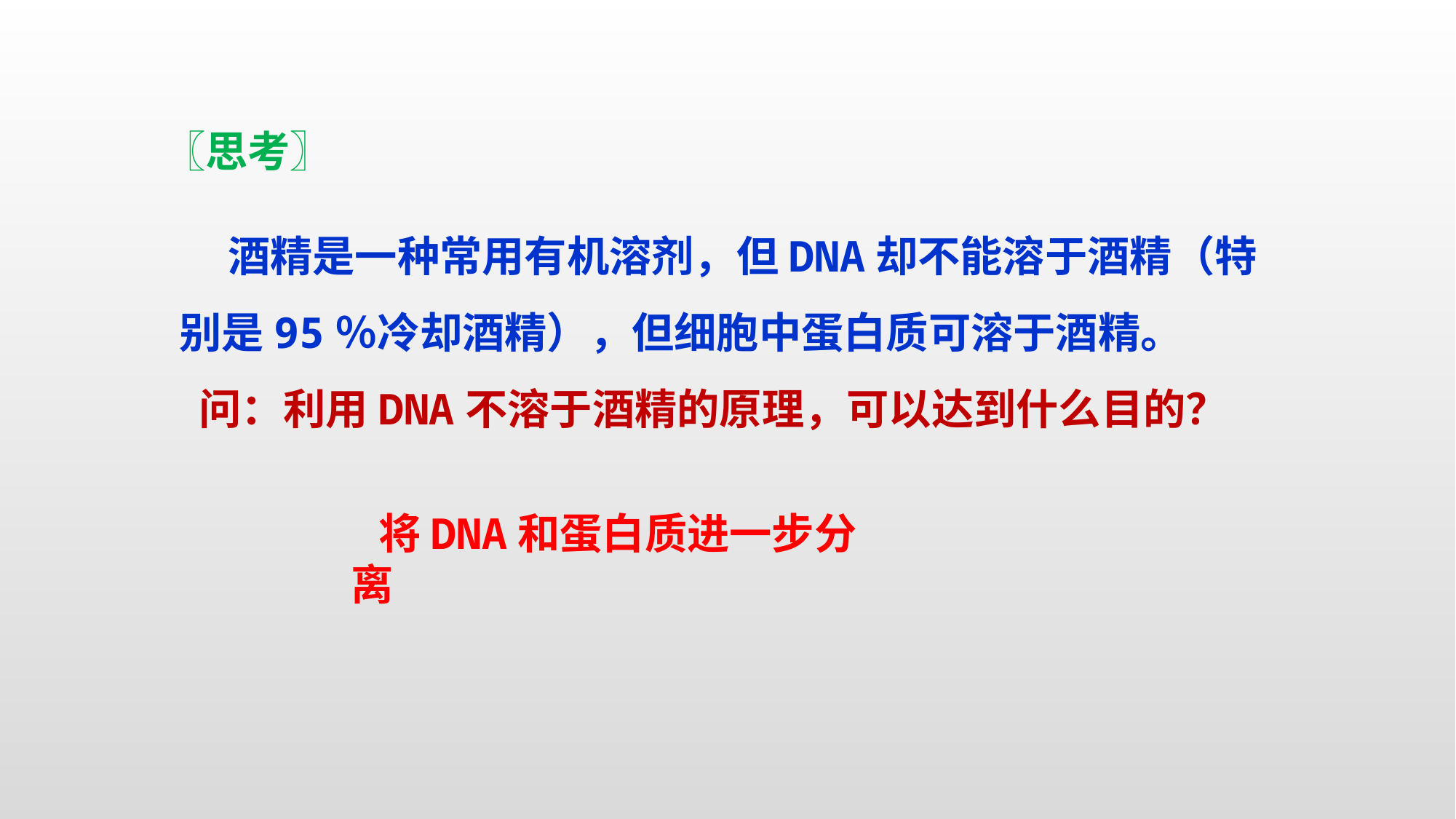

〖思考〗
    酒精是一种常用有机溶剂，但DNA却不能溶于酒精（特别是95％冷却酒精），但细胞中蛋白质可溶于酒精。
 问：利用DNA不溶于酒精的原理，可以达到什么目的？
将DNA和蛋白质进一步分离